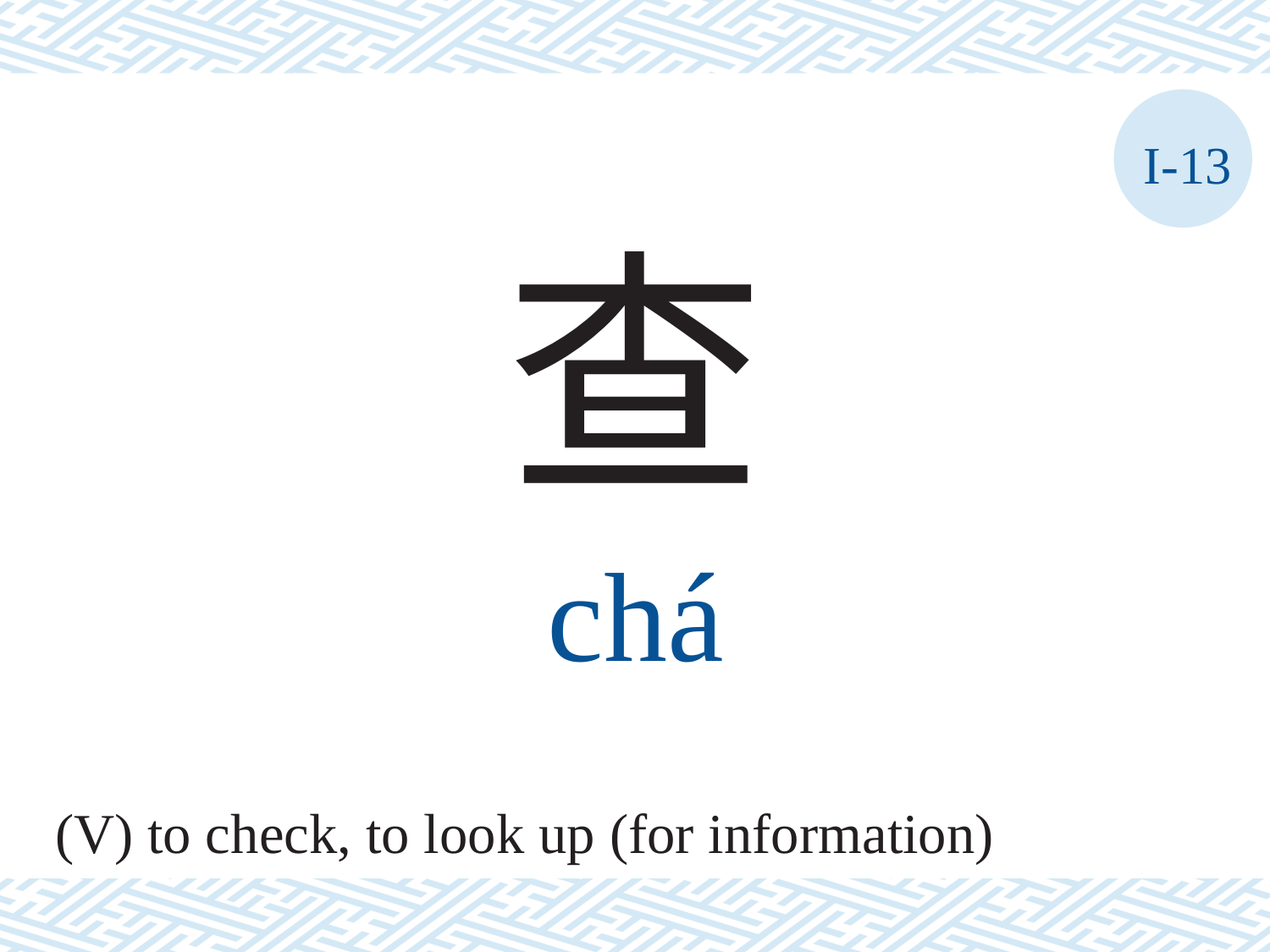

I-13
查
chá
(V) to check, to look up (for information)